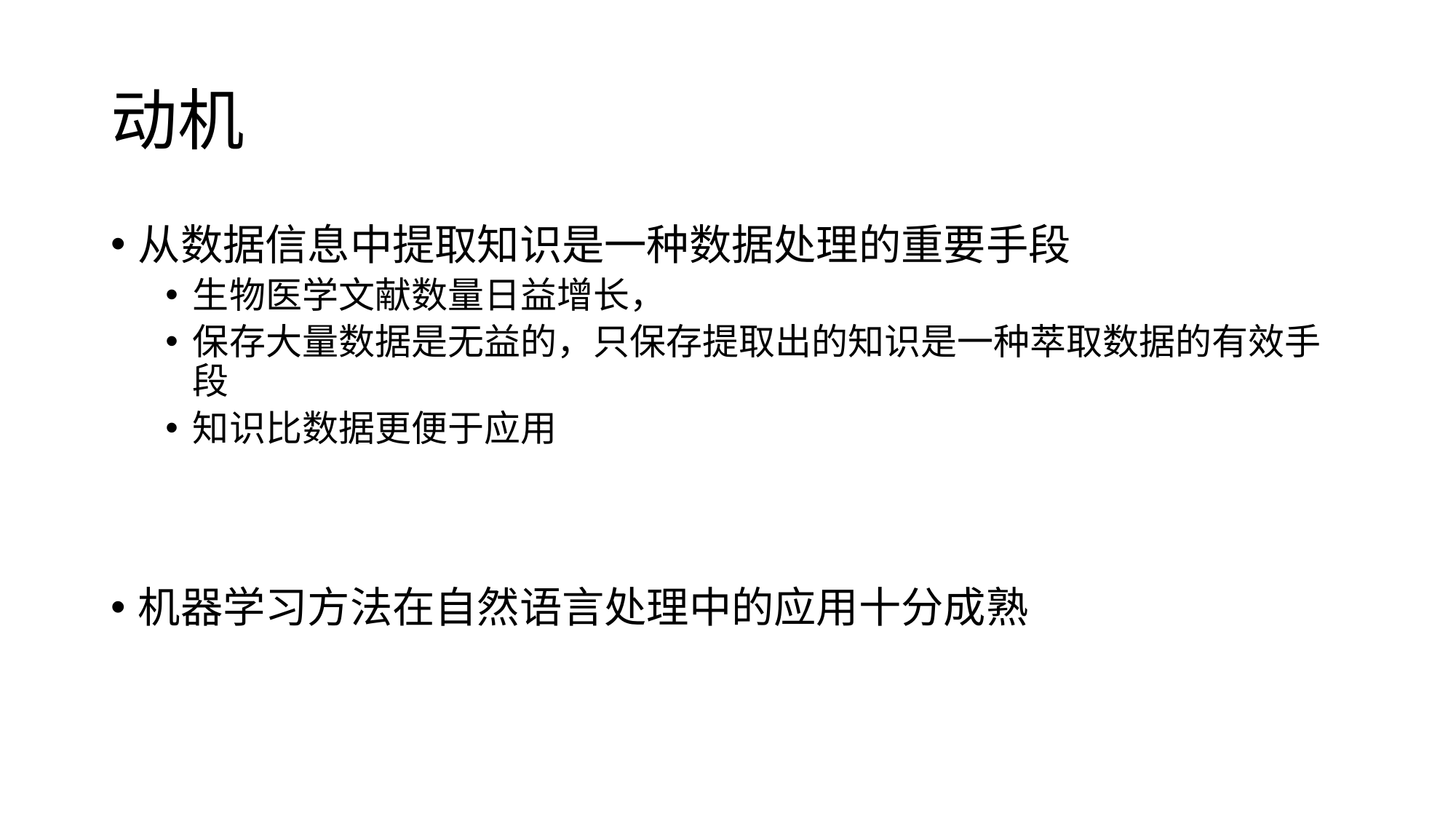

# 动机
从数据信息中提取知识是一种数据处理的重要手段
生物医学文献数量日益增长，
保存大量数据是无益的，只保存提取出的知识是一种萃取数据的有效手段
知识比数据更便于应用

机器学习方法在自然语言处理中的应用十分成熟